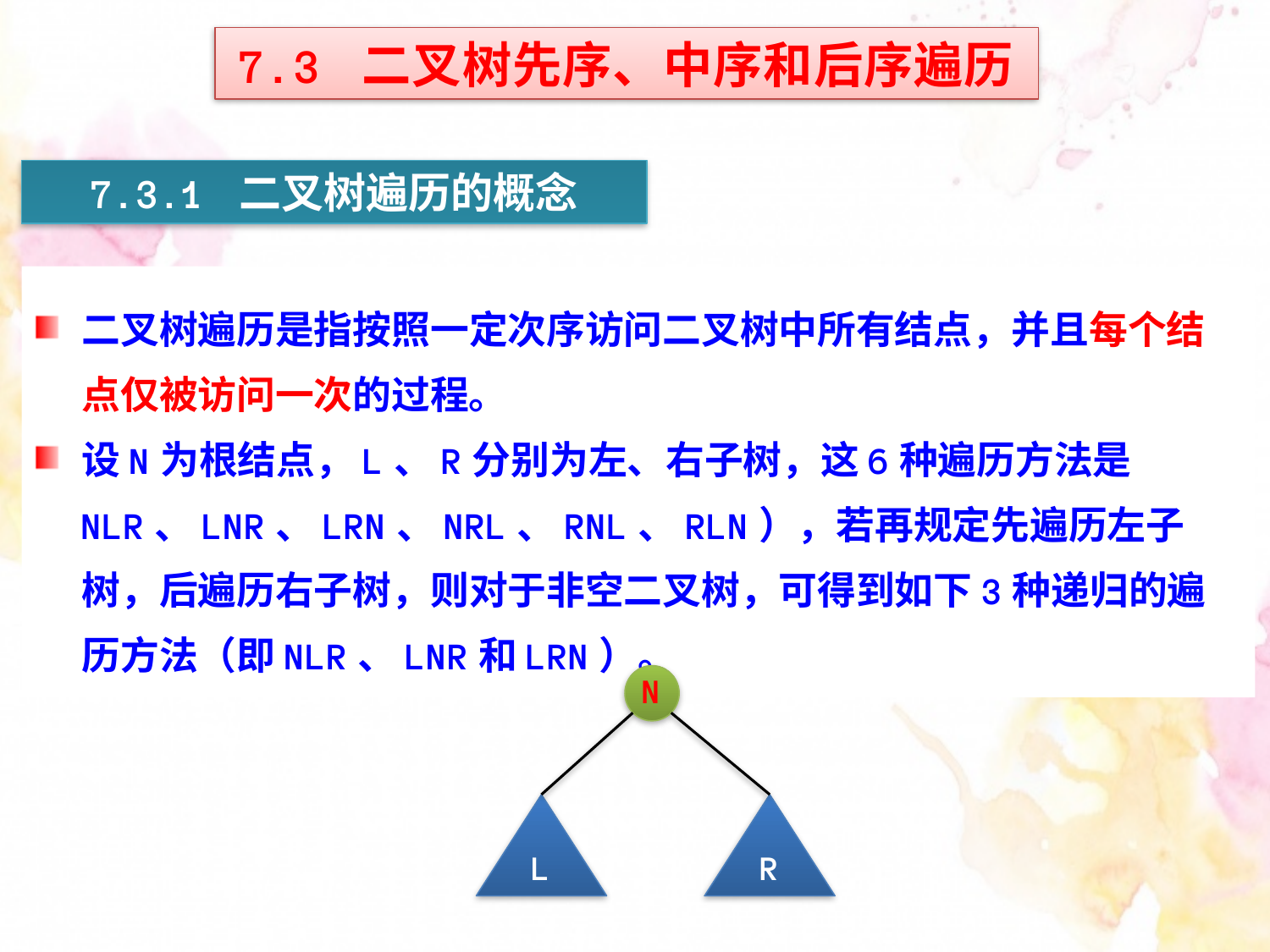

7.3 二叉树先序、中序和后序遍历
7.3.1 二叉树遍历的概念
二叉树遍历是指按照一定次序访问二叉树中所有结点，并且每个结点仅被访问一次的过程。
设N为根结点，L、R分别为左、右子树，这6种遍历方法是NLR、LNR、LRN、NRL、RNL、RLN），若再规定先遍历左子树，后遍历右子树，则对于非空二叉树，可得到如下3种递归的遍历方法（即NLR、LNR和LRN）。
N
L
R